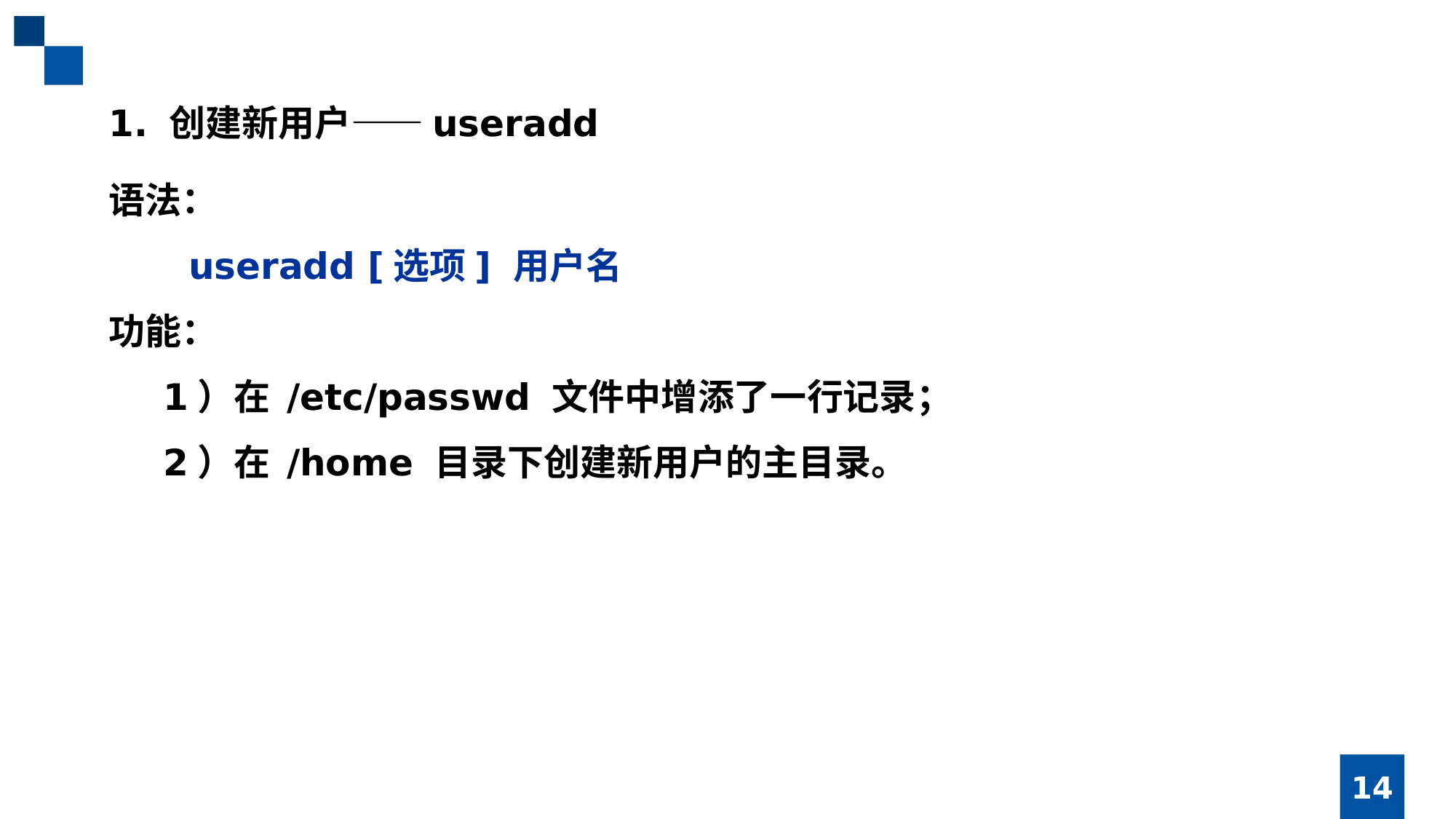

1. 创建新用户——useradd
语法：
  useradd [选项] 用户名
功能：
1）在 /etc/passwd 文件中增添了一行记录；
2）在 /home 目录下创建新用户的主目录。
14